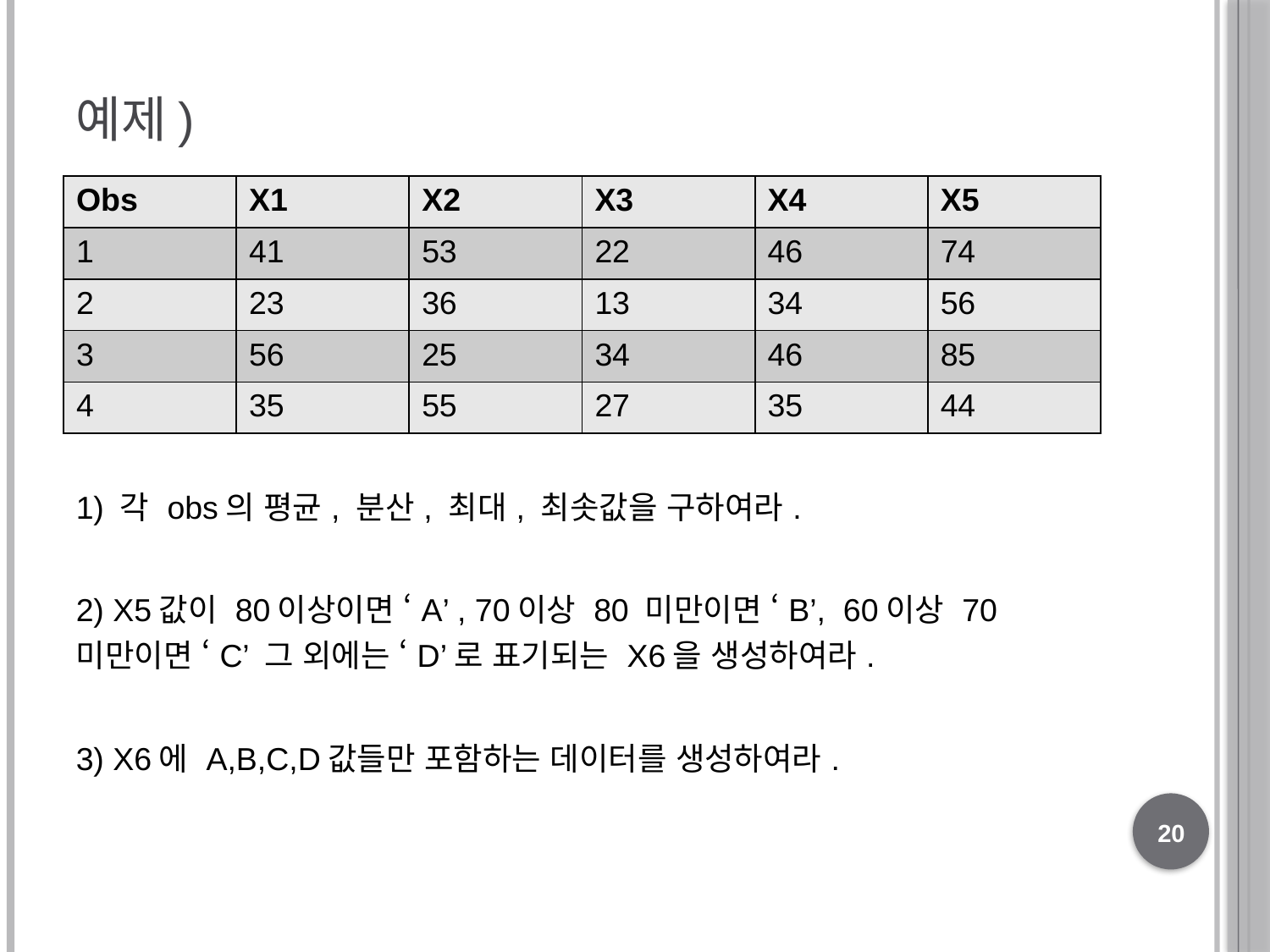

# 예제)
| Obs | X1 | X2 | X3 | X4 | X5 |
| --- | --- | --- | --- | --- | --- |
| 1 | 41 | 53 | 22 | 46 | 74 |
| 2 | 23 | 36 | 13 | 34 | 56 |
| 3 | 56 | 25 | 34 | 46 | 85 |
| 4 | 35 | 55 | 27 | 35 | 44 |
1) 각 obs의 평균, 분산, 최대, 최솟값을 구하여라.

2) X5값이 80이상이면 ‘A’ , 70이상 80 미만이면 ‘B’,  60이상 70미만이면 ‘C’ 그 외에는 ‘D’로 표기되는 X6을 생성하여라.

3) X6에 A,B,C,D값들만 포함하는 데이터를 생성하여라.
20